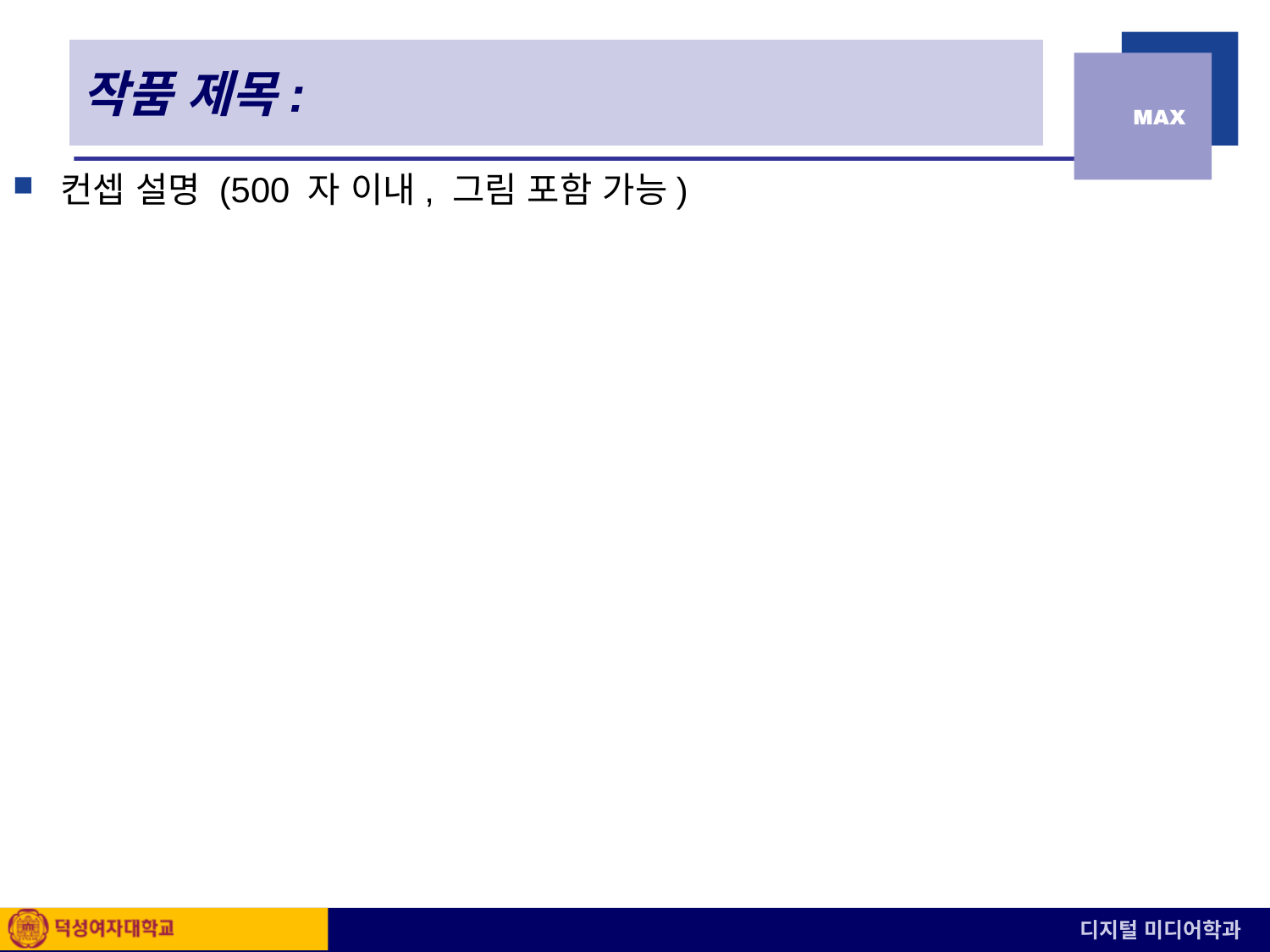

# 작품 제목:
컨셉 설명 (500 자 이내, 그림 포함 가능)